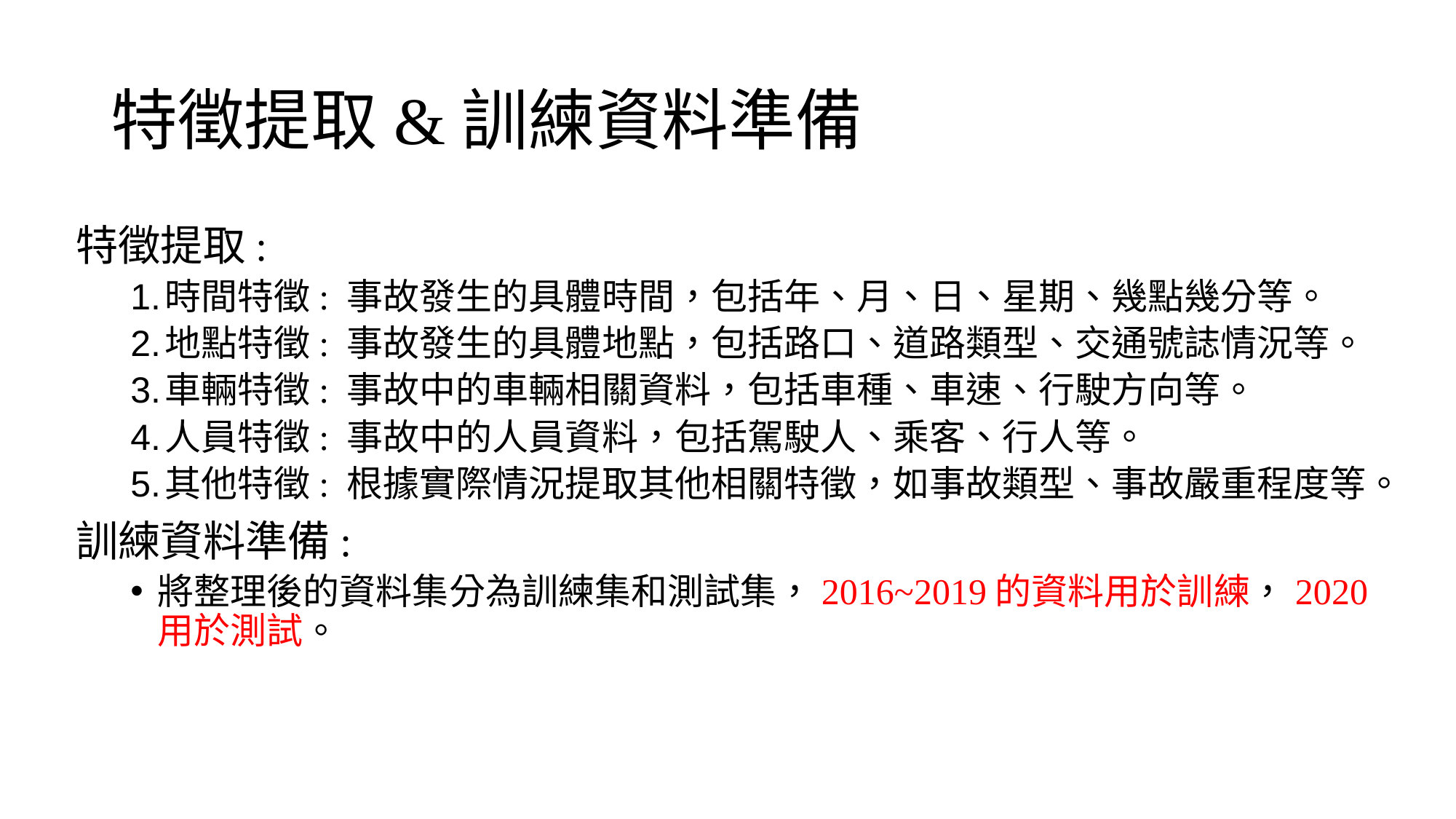

# 特徵提取&訓練資料準備
特徵提取:
時間特徵: 事故發生的具體時間，包括年、月、日、星期、幾點幾分等。
地點特徵: 事故發生的具體地點，包括路口、道路類型、交通號誌情況等。
車輛特徵: 事故中的車輛相關資料，包括車種、車速、行駛方向等。
人員特徵: 事故中的人員資料，包括駕駛人、乘客、行人等。
其他特徵: 根據實際情況提取其他相關特徵，如事故類型、事故嚴重程度等。
訓練資料準備:
將整理後的資料集分為訓練集和測試集，2016~2019的資料用於訓練，2020用於測試。